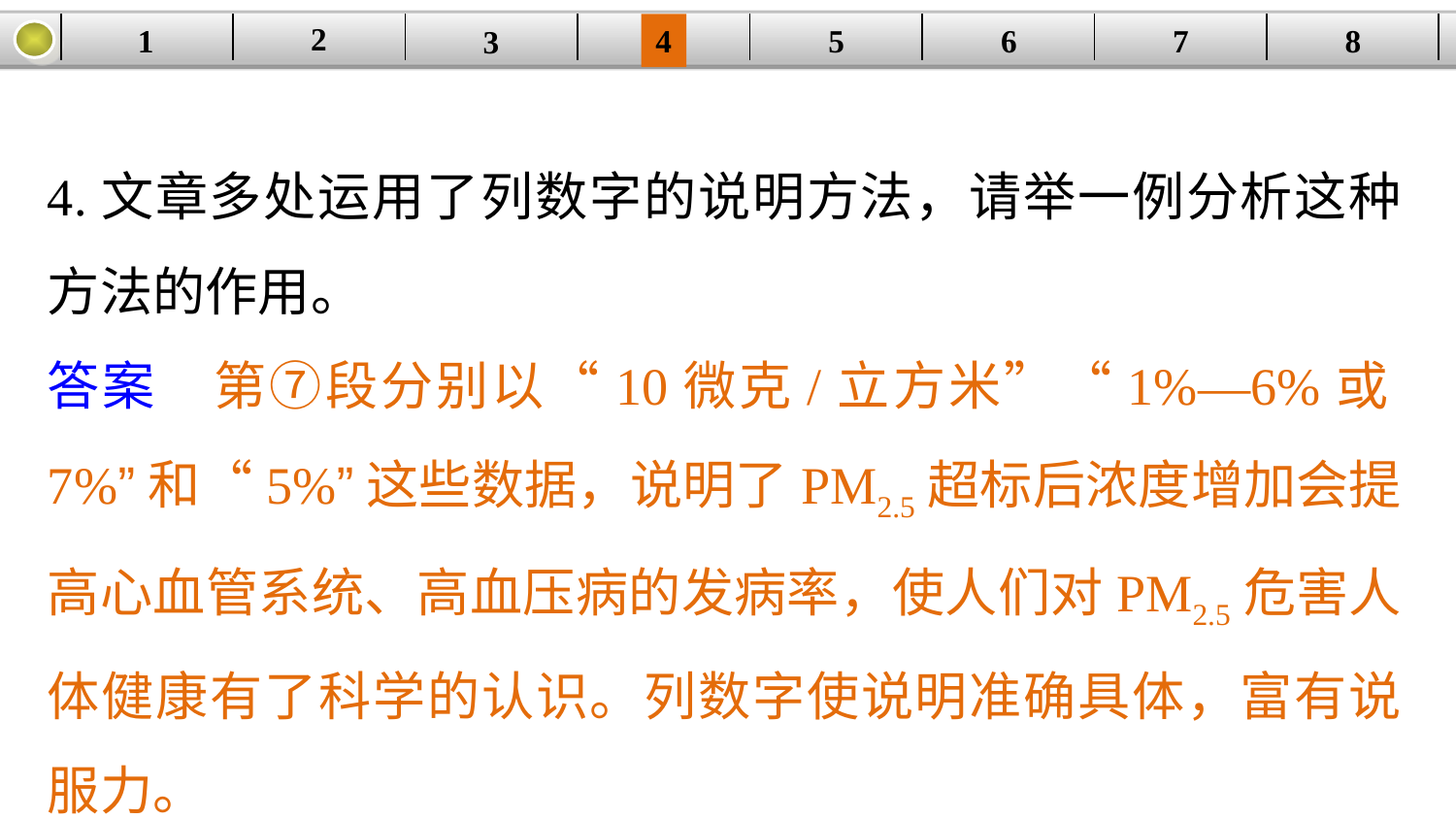

2
1
8
7
6
|  |  |  |  |  |  |  |  |
| --- | --- | --- | --- | --- | --- | --- | --- |
5
4
3

4.文章多处运用了列数字的说明方法，请举一例分析这种方法的作用。
答案　第⑦段分别以“10微克/立方米”“1%—6%或7%”和“5%”这些数据，说明了PM2.5超标后浓度增加会提高心血管系统、高血压病的发病率，使人们对PM2.5危害人体健康有了科学的认识。列数字使说明准确具体，富有说服力。